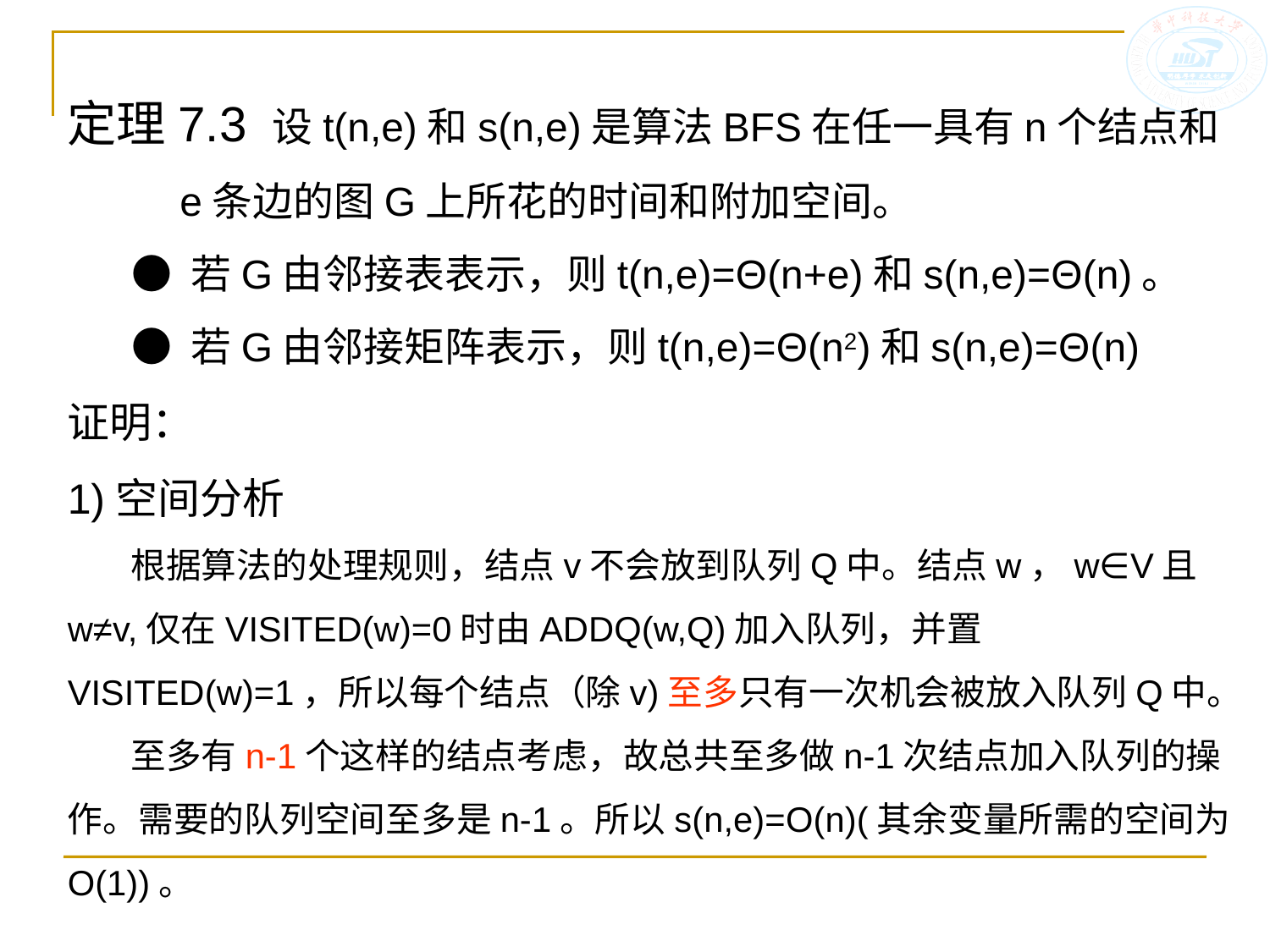

定理7.3 设t(n,e)和s(n,e)是算法BFS在任一具有n个结点和
          e条边的图G上所花的时间和附加空间。
       ● 若G由邻接表表示，则t(n,e)=Θ(n+e)和s(n,e)=Θ(n)。
       ● 若G由邻接矩阵表示，则t(n,e)=Θ(n2)和s(n,e)=Θ(n)
证明：
1)空间分析
       根据算法的处理规则，结点v不会放到队列Q中。结点w，w∈V且w≠v,仅在VISITED(w)=0时由ADDQ(w,Q)加入队列，并置VISITED(w)=1，所以每个结点（除v)至多只有一次机会被放入队列Q中。
       至多有n-1个这样的结点考虑，故总共至多做n-1次结点加入队列的操作。需要的队列空间至多是n-1。所以s(n,e)=Ο(n)(其余变量所需的空间为Ο(1))。